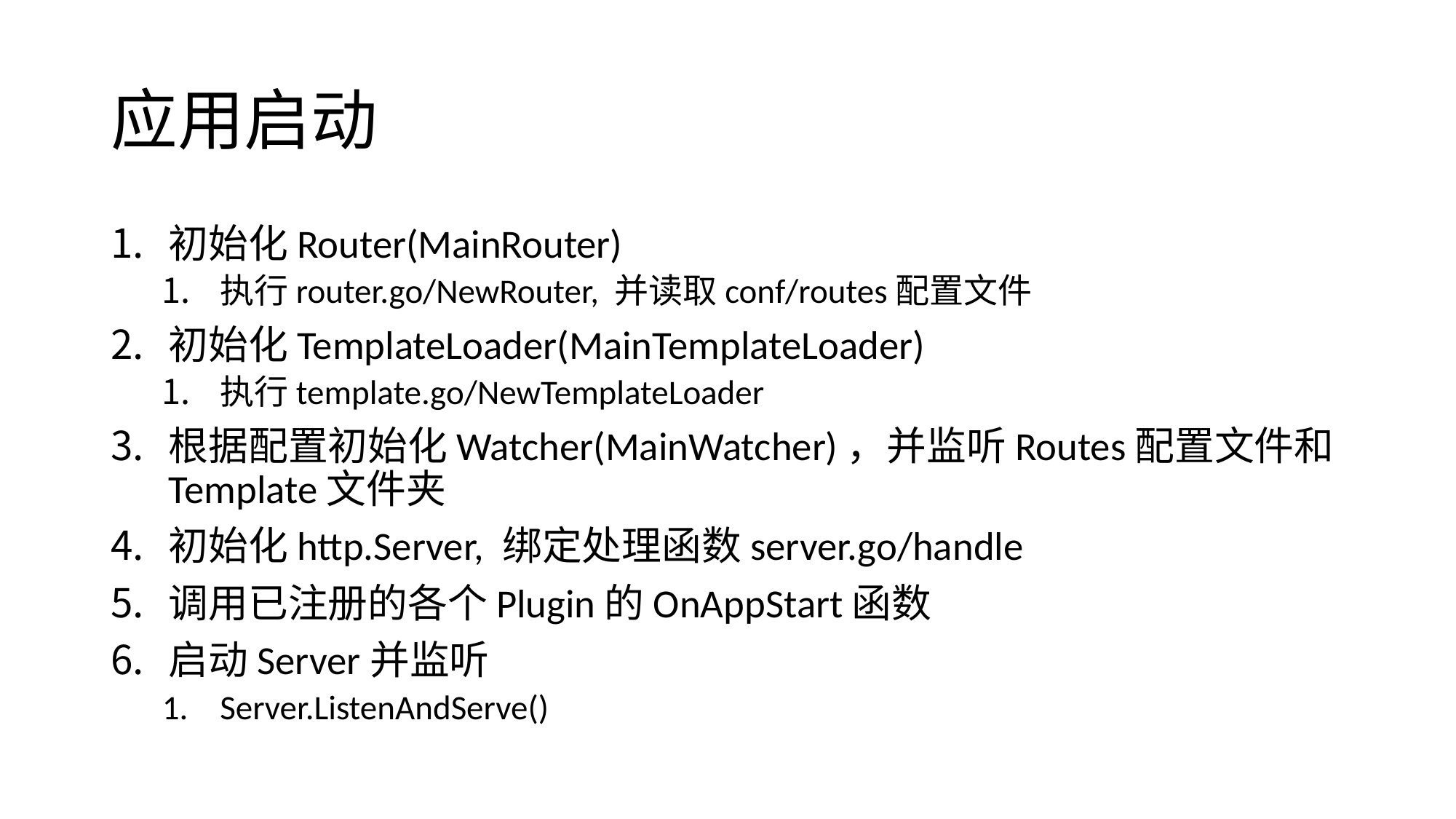

# 应用启动
初始化Router(MainRouter)
执行router.go/NewRouter, 并读取conf/routes配置文件
初始化TemplateLoader(MainTemplateLoader)
执行template.go/NewTemplateLoader
根据配置初始化Watcher(MainWatcher)，并监听Routes配置文件和Template文件夹
初始化http.Server, 绑定处理函数server.go/handle
调用已注册的各个Plugin的OnAppStart函数
启动Server并监听
Server.ListenAndServe()